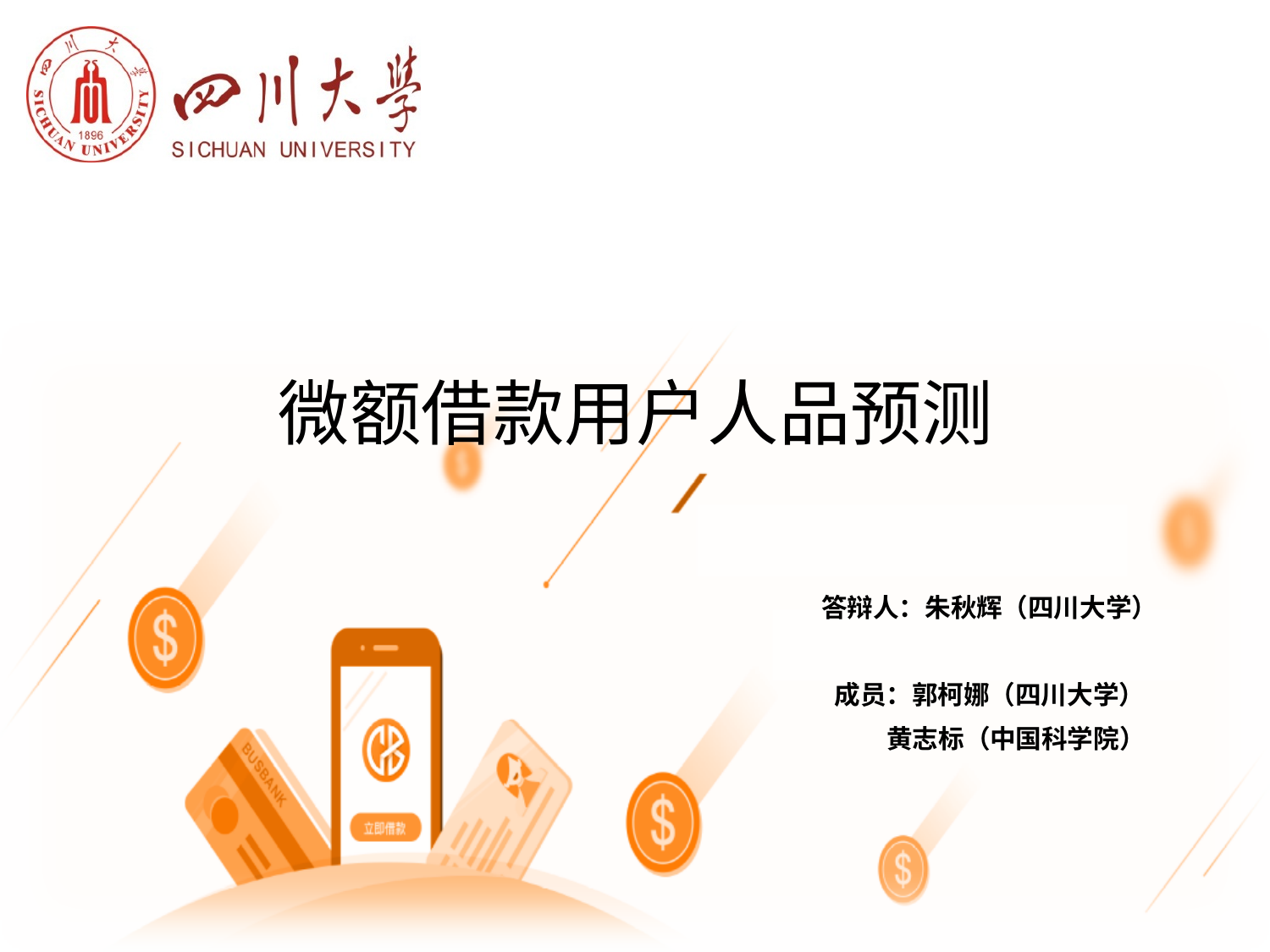

# 微额借款用户人品预测
答辩人：朱秋辉（四川大学）

成员：郭柯娜（四川大学）
        黄志标（中国科学院）